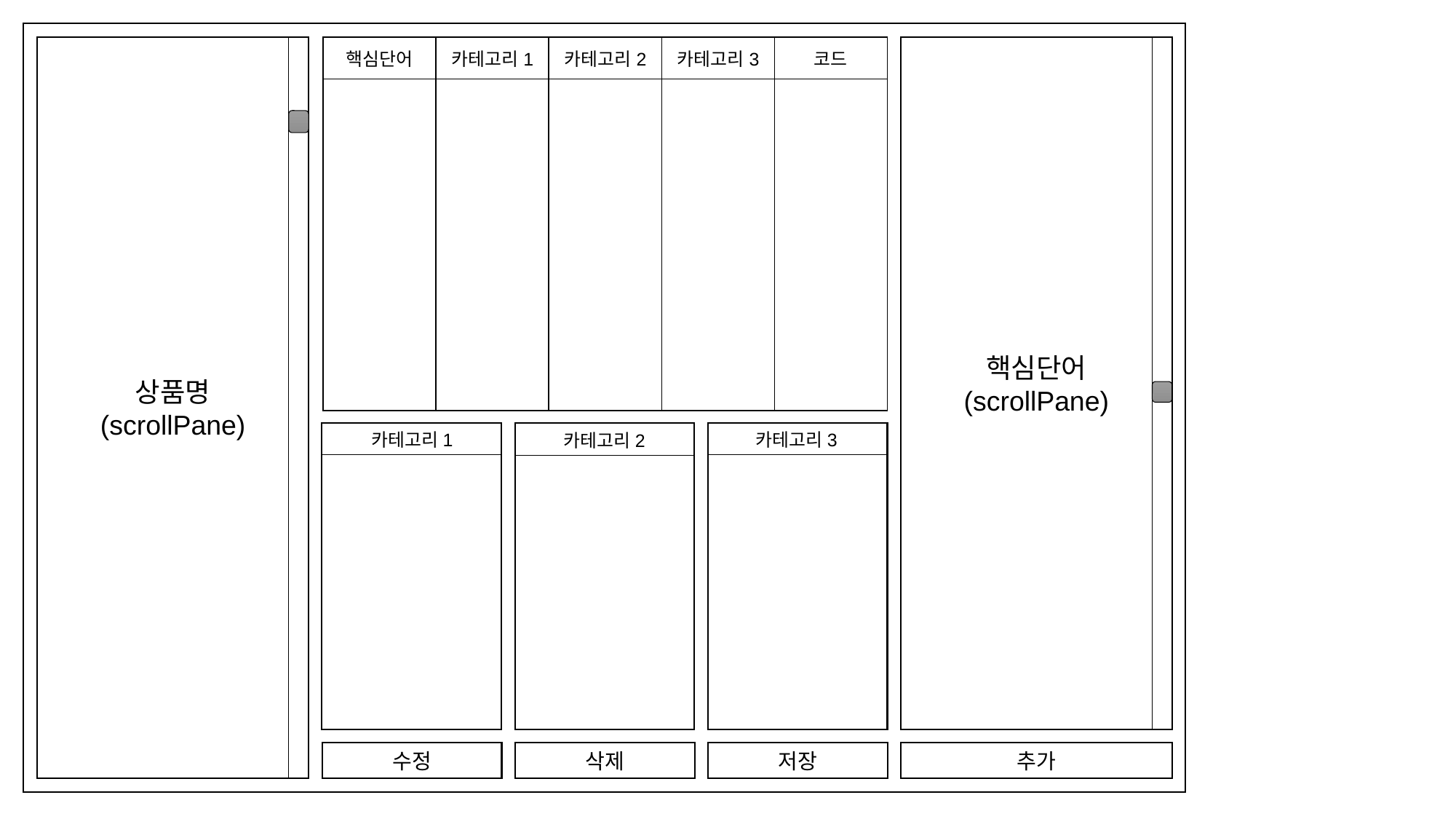

| 핵심단어 | 카테고리1 | 카테고리2 | 카테고리3 | 코드 |
| --- | --- | --- | --- | --- |
|  |  |  |  |  |
상품명
(scrollPane)

핵심단어
(scrollPane)

카테고리1

카테고리3
카테고리2
수정
삭제
저장
추가